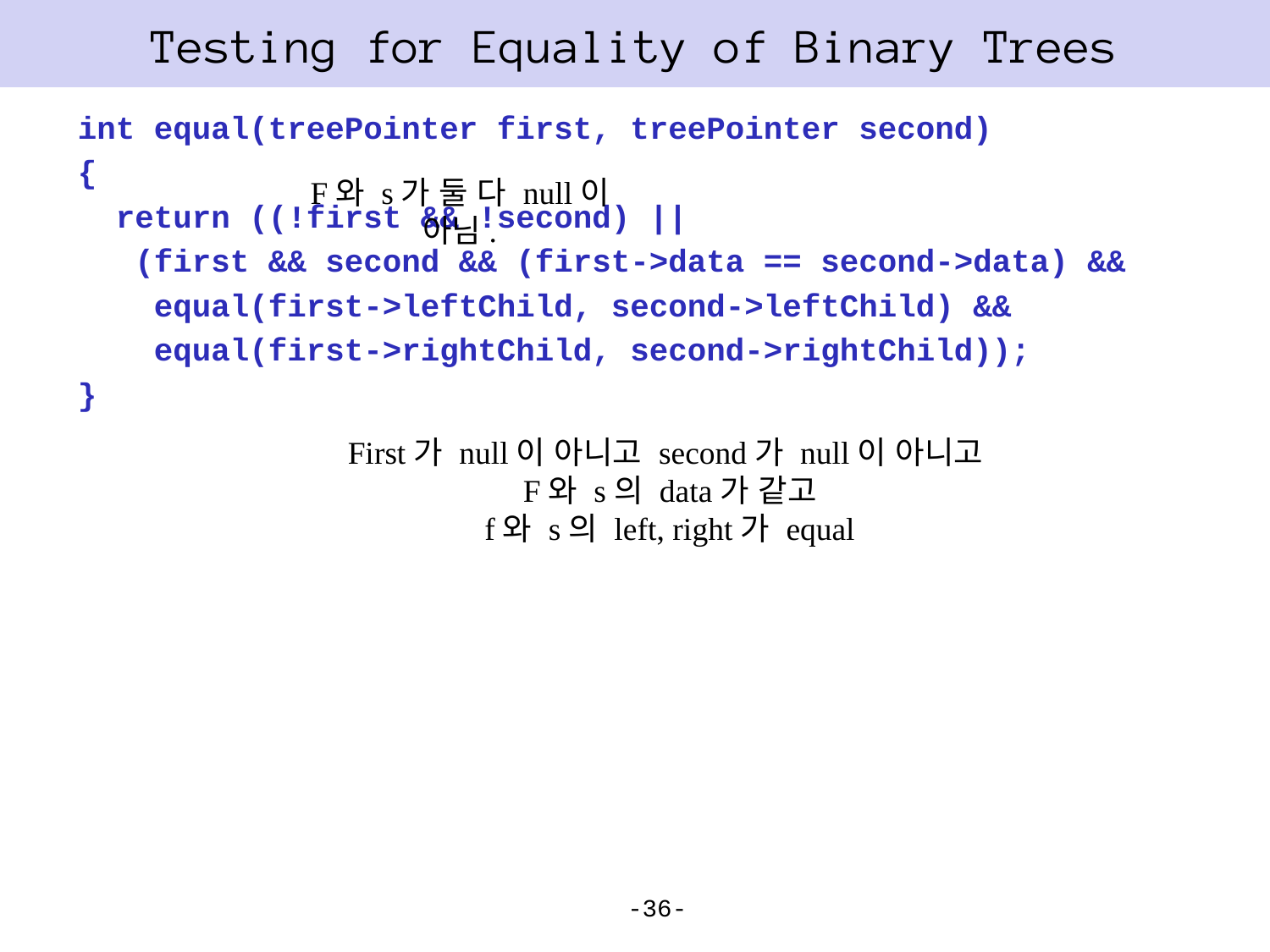

# Testing for Equality of Binary Trees
int equal(treePointer first, treePointer second)
{
  return ((!first && !second) ||
   (first && second && (first->data == second->data) &&
    equal(first->leftChild, second->leftChild) &&
    equal(first->rightChild, second->rightChild));
}
F와 s가 둘 다 null이 아님.
First가 null이 아니고 second가 null이 아니고
F와 s의 data가 같고
f와 s의 left, right가 equal

-36-